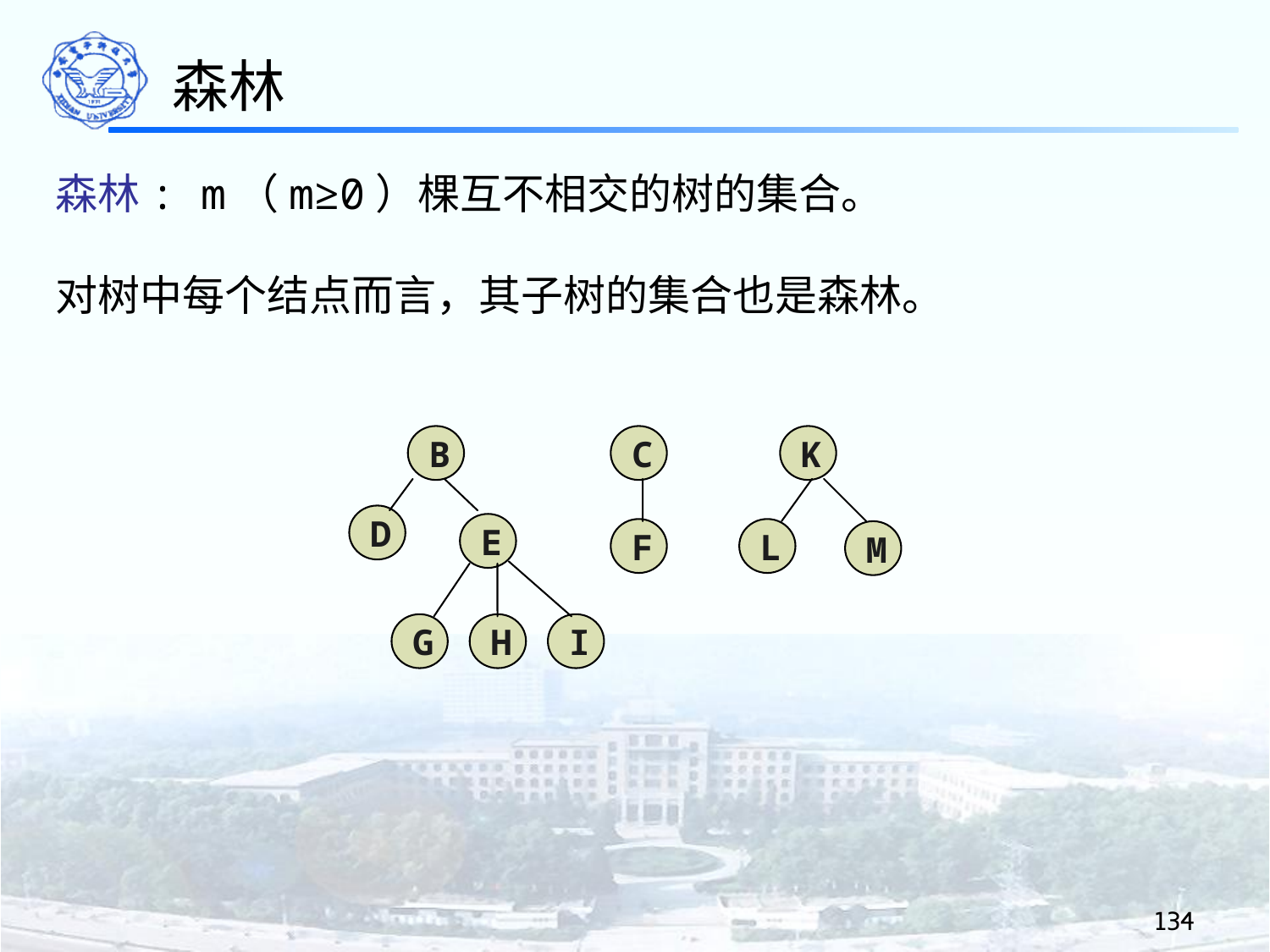

森林
森林: m（m≥0）棵互不相交的树的集合。

对树中每个结点而言，其子树的集合也是森林。

B

C

K

D

E

F

L

M

G

H

I
134